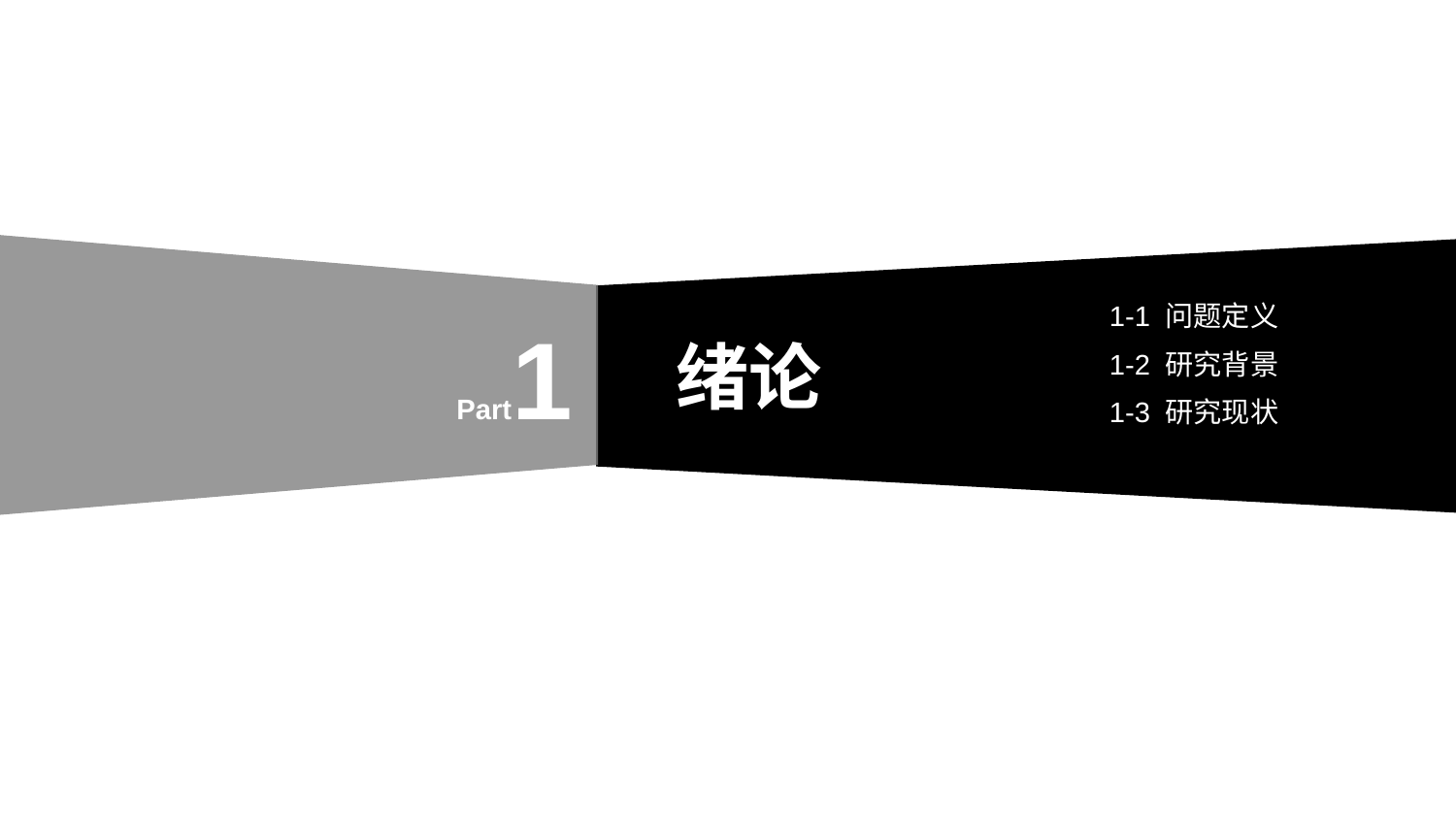

1-1 问题定义
1-2 研究背景

Part1
绪论
1-3 研究现状